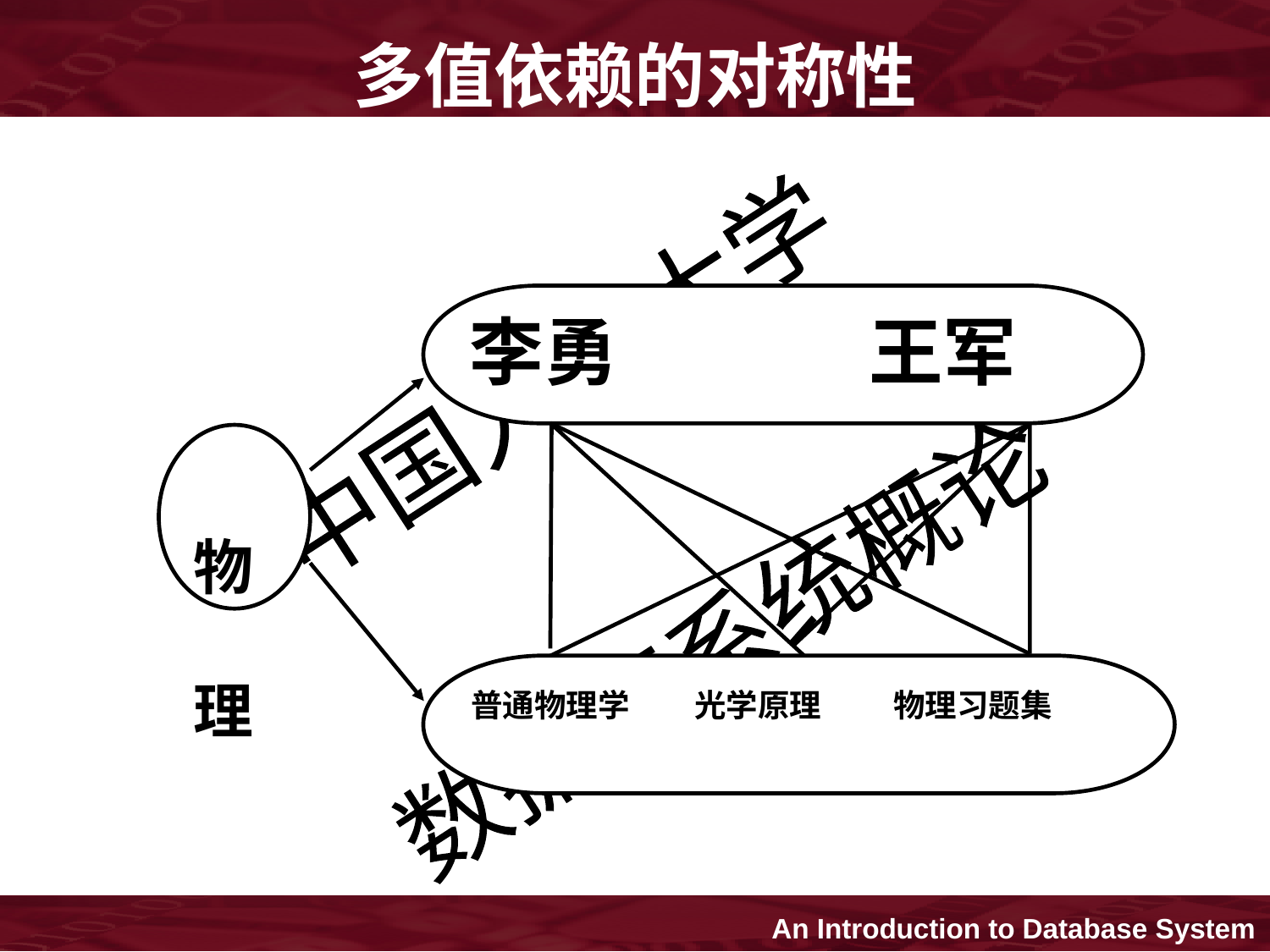

# 多值依赖的对称性

李勇               王军

 物
 理

普通物理学         光学原理          物理习题集